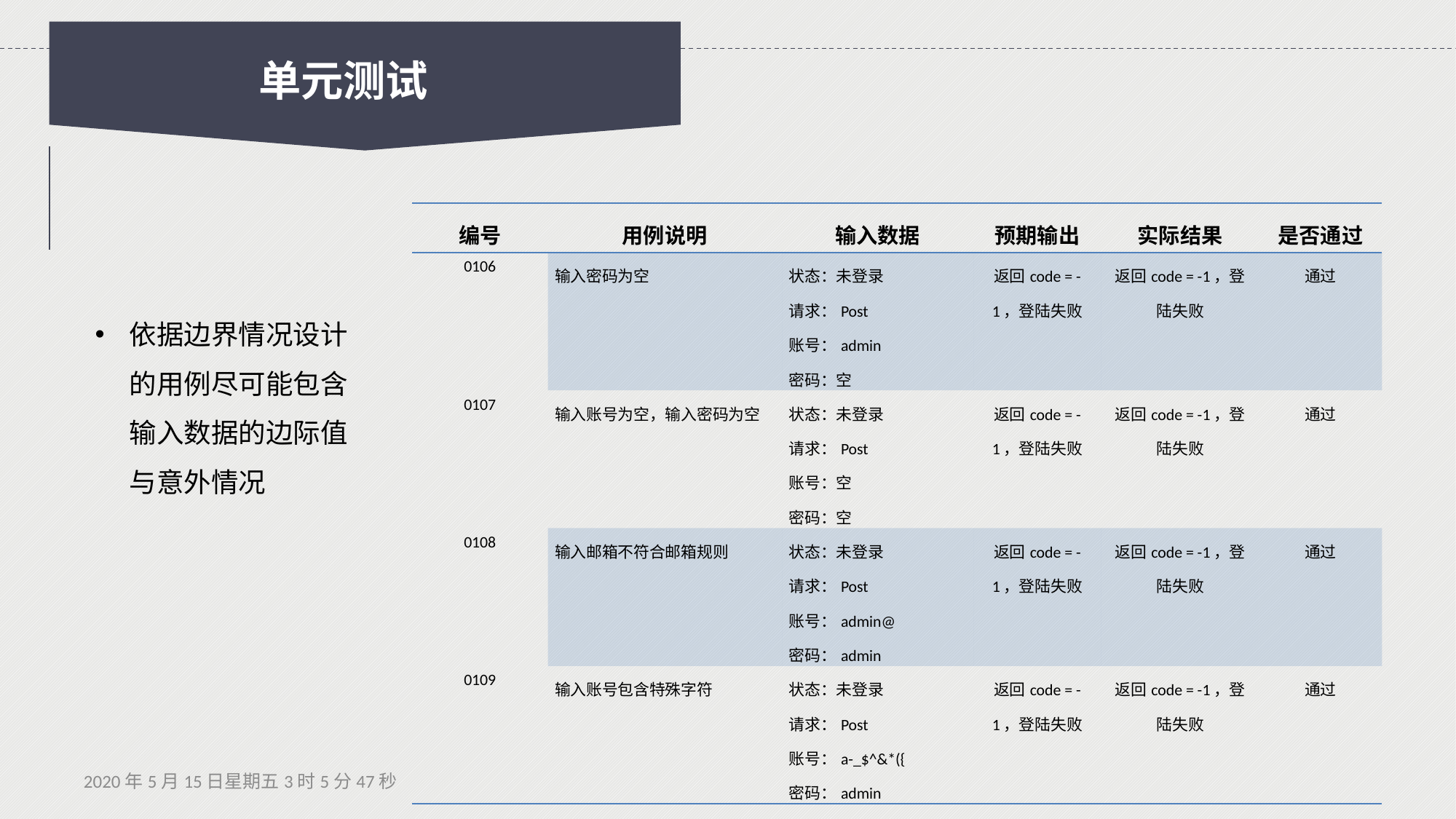

单元测试
| 编号 | 用例说明 | 输入数据 | 预期输出 | 实际结果 | 是否通过 |
| --- | --- | --- | --- | --- | --- |
| 0106 | 输入密码为空 | 状态：未登录 请求：Post 账号：admin 密码：空 | 返回code = -1，登陆失败 | 返回code = -1，登陆失败 | 通过 |
| 0107 | 输入账号为空，输入密码为空 | 状态：未登录 请求：Post 账号：空 密码：空 | 返回code = -1，登陆失败 | 返回code = -1，登陆失败 | 通过 |
| 0108 | 输入邮箱不符合邮箱规则 | 状态：未登录 请求：Post 账号：admin@ 密码：admin | 返回code = -1，登陆失败 | 返回code = -1，登陆失败 | 通过 |
| 0109 | 输入账号包含特殊字符 | 状态：未登录 请求：Post 账号：a-\_$^&\*({ 密码：admin | 返回code = -1，登陆失败 | 返回code = -1，登陆失败 | 通过 |
依据边界情况设计的用例尽可能包含输入数据的边际值与意外情况
2020年5月15日星期五3时5分47秒